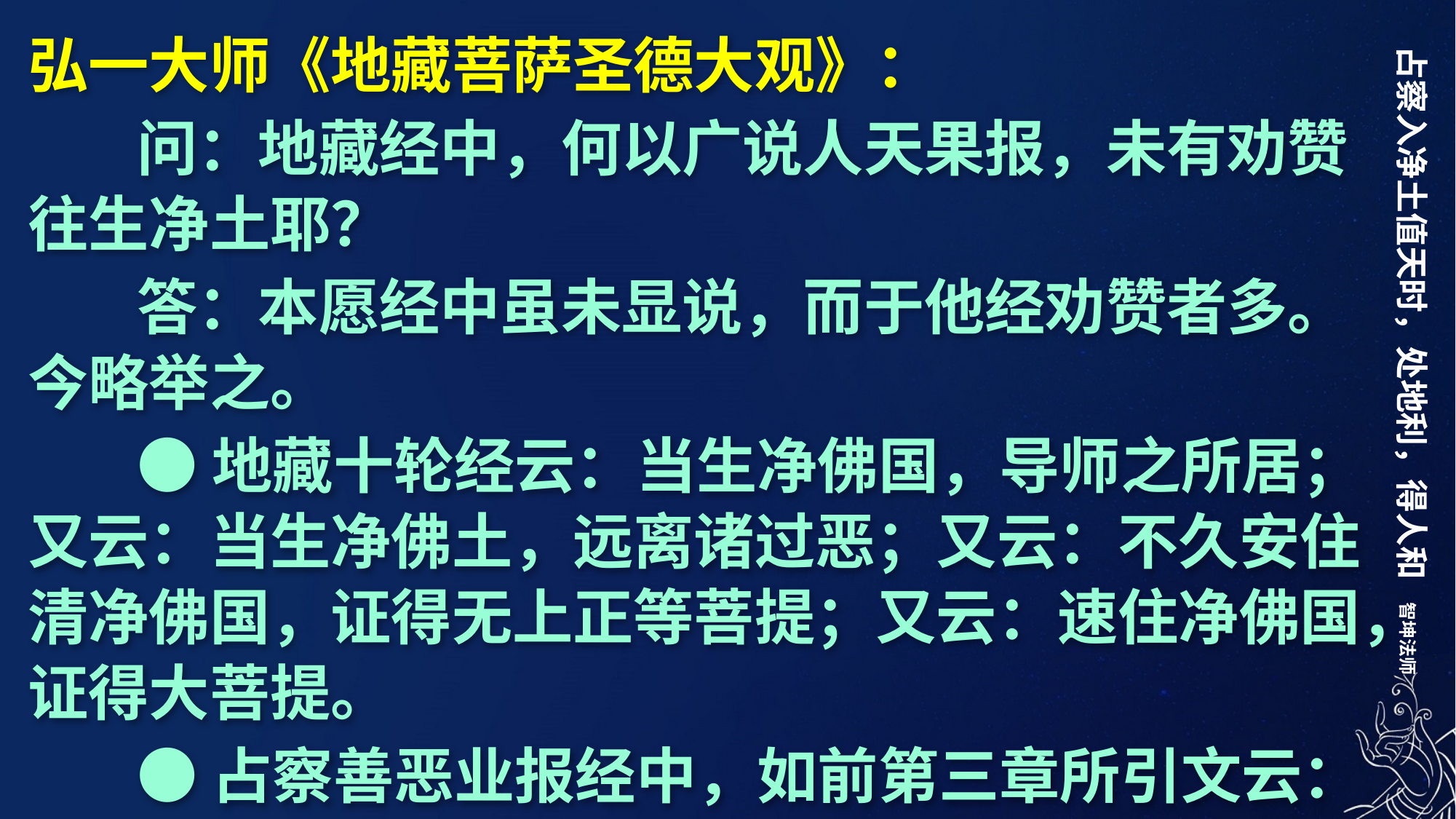

弘一大师《地藏菩萨圣德大观》：
	问：地藏经中，何以广说人天果报，未有劝赞往生净土耶？
	答：本愿经中虽未显说，而于他经劝赞者多。今略举之。
	●地藏十轮经云：当生净佛国，导师之所居；又云：当生净佛土，远离诸过恶；又云：不久安住清净佛国，证得无上正等菩提；又云：速住净佛国，证得大菩提。
	●占察善恶业报经中，如前第三章所引文云：